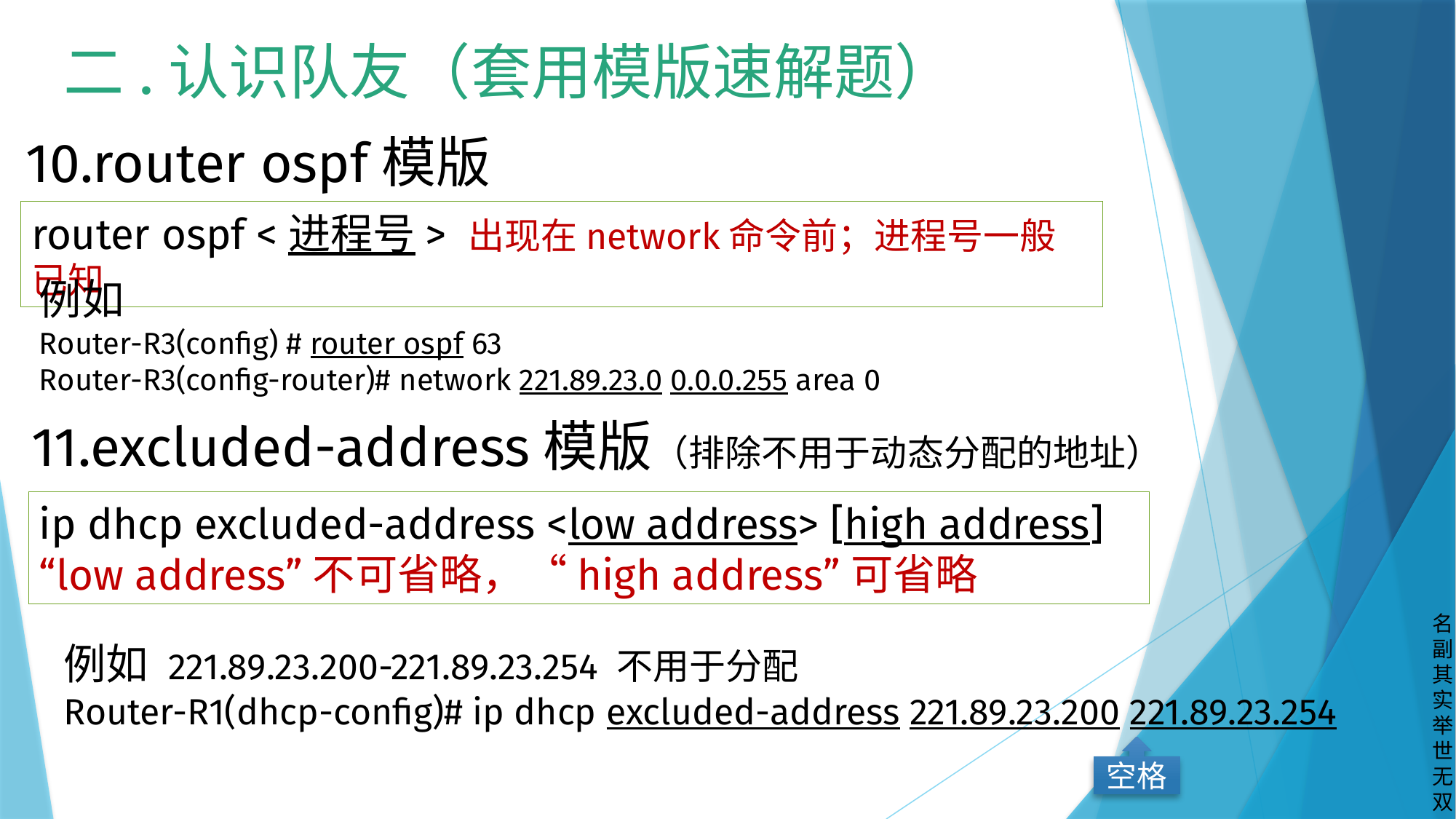

# 二.认识队友（套用模版速解题）
10.router ospf模版
router ospf <进程号> 出现在network命令前；进程号一般已知
例如
Router-R3(config) # router ospf 63
Router-R3(config-router)# network 221.89.23.0 0.0.0.255 area 0
11.excluded-address模版（排除不用于动态分配的地址）
ip dhcp excluded-address <low address> [high address]
“low address”不可省略，“high address”可省略
例如 221.89.23.200-221.89.23.254 不用于分配
Router-R1(dhcp-config)# ip dhcp excluded-address 221.89.23.200 221.89.23.254
空格